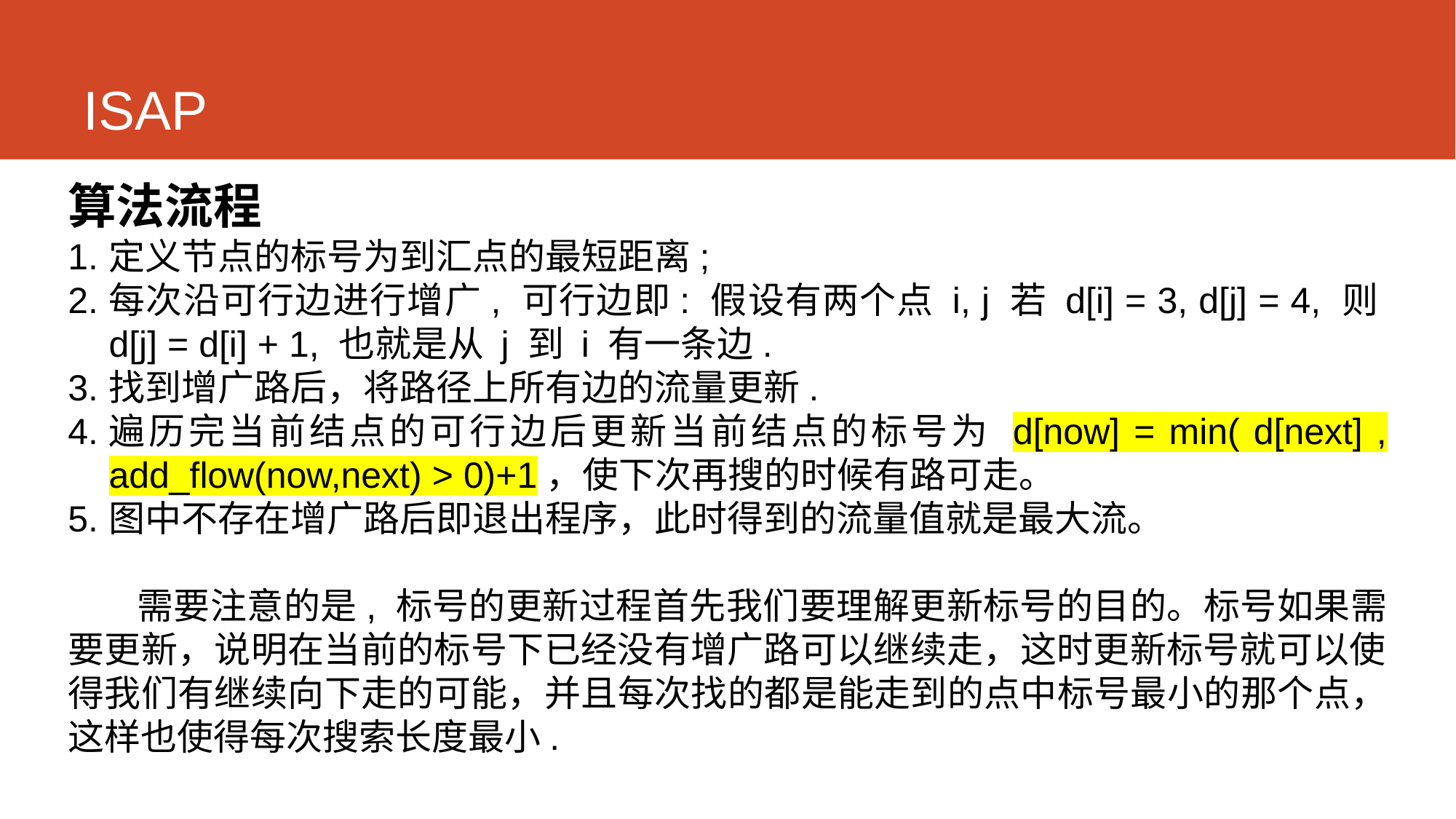

# ISAP
算法流程
定义节点的标号为到汇点的最短距离;
每次沿可行边进行增广, 可行边即: 假设有两个点 i, j 若 d[i] = 3, d[j] = 4, 则d[j] = d[i] + 1, 也就是从 j 到 i 有一条边.
找到增广路后，将路径上所有边的流量更新.
遍历完当前结点的可行边后更新当前结点的标号为 d[now] = min( d[next] , add_flow(now,next) > 0)+1，使下次再搜的时候有路可走。
图中不存在增广路后即退出程序，此时得到的流量值就是最大流。

       需要注意的是, 标号的更新过程首先我们要理解更新标号的目的。标号如果需要更新，说明在当前的标号下已经没有增广路可以继续走，这时更新标号就可以使得我们有继续向下走的可能，并且每次找的都是能走到的点中标号最小的那个点，这样也使得每次搜索长度最小.